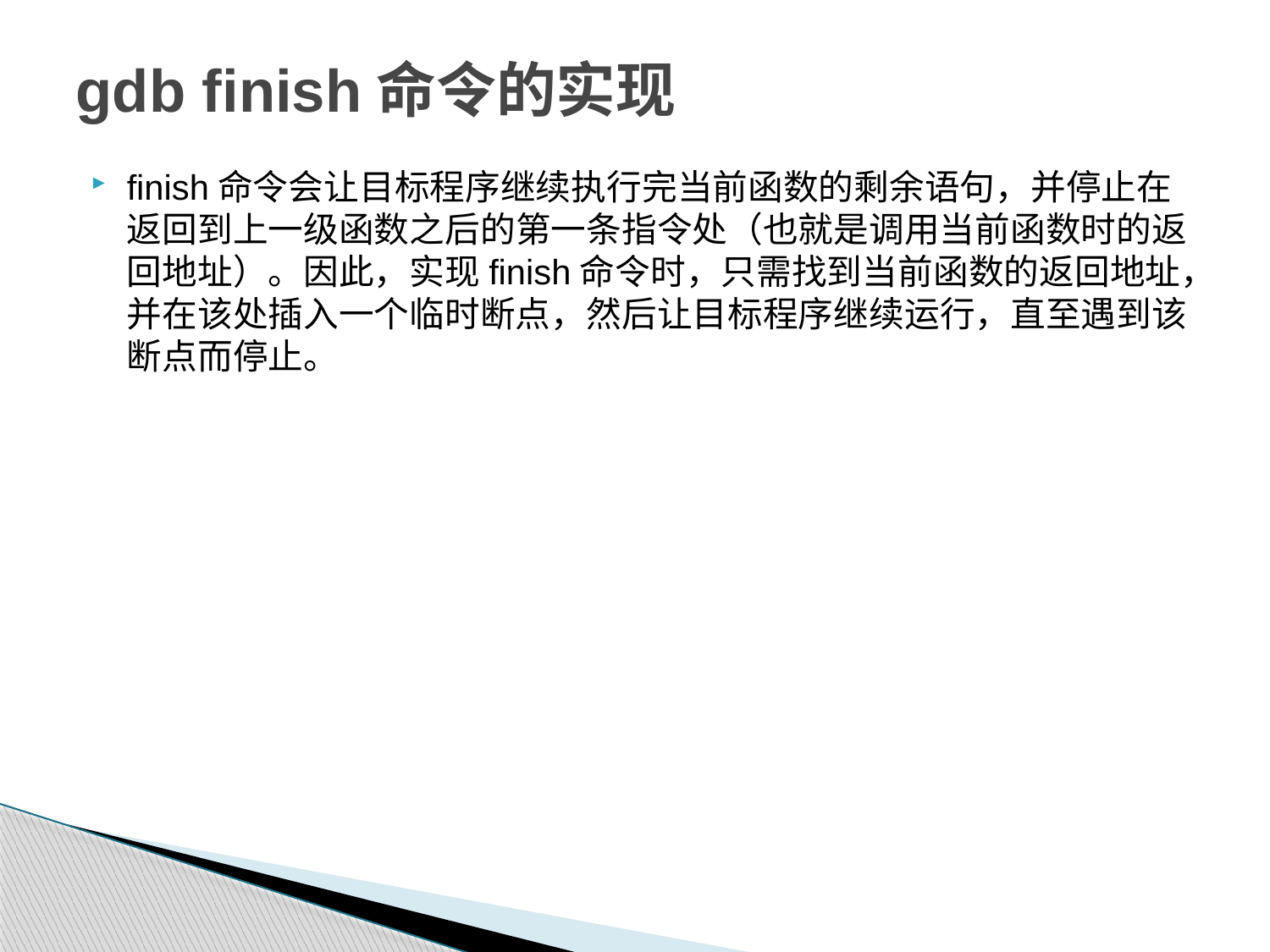

# gdb finish命令的实现
finish命令会让目标程序继续执行完当前函数的剩余语句，并停止在返回到上一级函数之后的第一条指令处（也就是调用当前函数时的返回地址）。因此，实现finish命令时，只需找到当前函数的返回地址，并在该处插入一个临时断点，然后让目标程序继续运行，直至遇到该断点而停止。